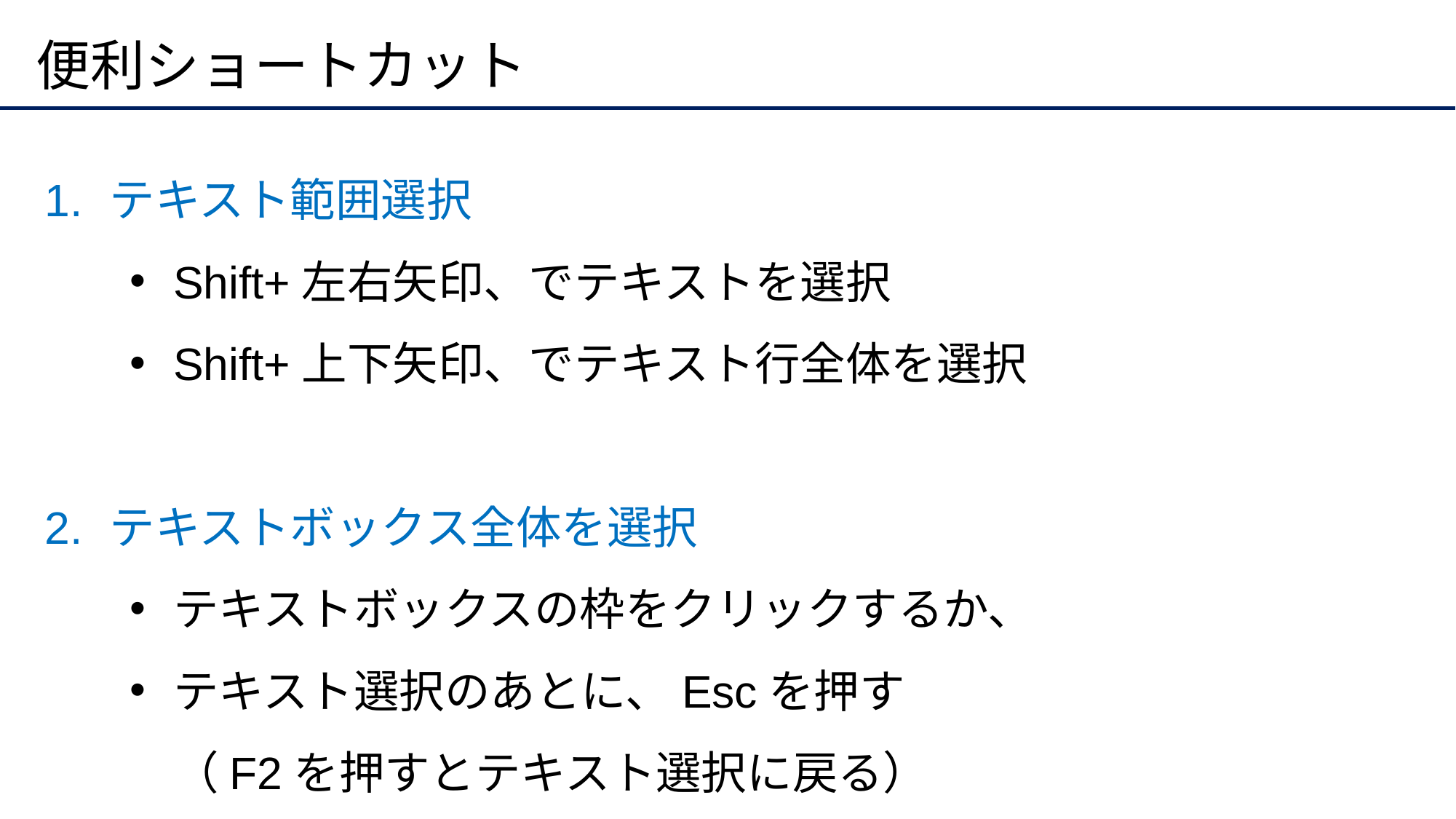

# 便利ショートカット
テキスト範囲選択
Shift+左右矢印、でテキストを選択
Shift+上下矢印、でテキスト行全体を選択

テキストボックス全体を選択
テキストボックスの枠をクリックするか、
テキスト選択のあとに、Escを押す
（F2を押すとテキスト選択に戻る）